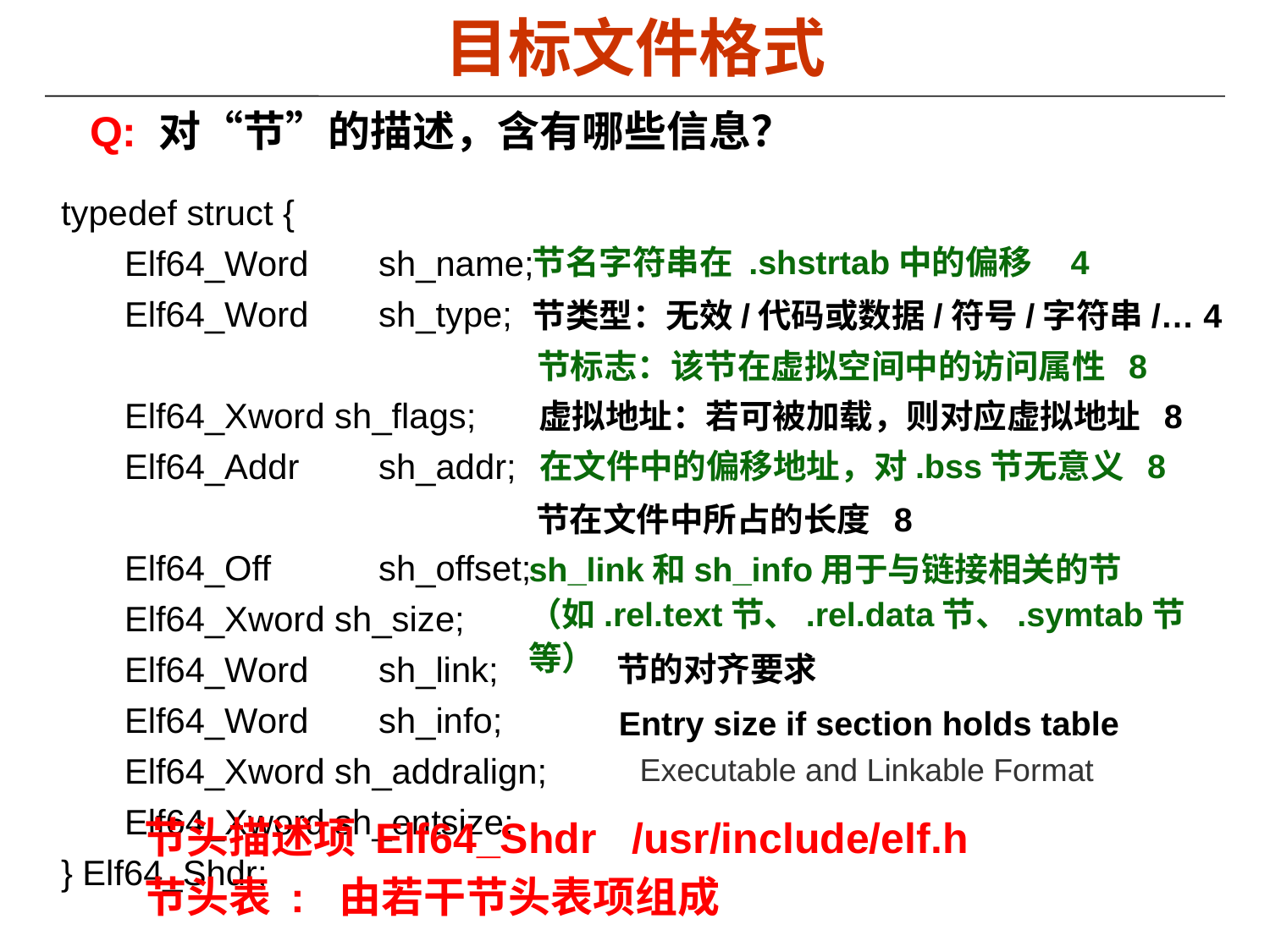

# 目标文件格式
Q: 对“节”的描述，含有哪些信息？
typedef struct {
Elf64_Word	sh_name;
Elf64_Word	sh_type;
Elf64_Xword sh_flags;
Elf64_Addr	sh_addr;
Elf64_Off	sh_offset;
Elf64_Xword sh_size;
Elf64_Word	sh_link;
Elf64_Word	sh_info;
Elf64_Xword sh_addralign;
Elf64_Xword sh_entsize;
} Elf64_Shdr;
节名字符串在 .shstrtab中的偏移    4
节类型：无效/代码或数据/符号/字符串/… 4
节标志：该节在虚拟空间中的访问属性  8
虚拟地址：若可被加载，则对应虚拟地址  8
在文件中的偏移地址，对.bss节无意义  8
节在文件中所占的长度  8
sh_link和sh_info用于与链接相关的节（如.rel.text节、.rel.data节、.symtab节等）
节的对齐要求
Entry size if section holds table
Executable and Linkable Format
节头描述项 Elf64_Shdr   /usr/include/elf.h
节头表 :  由若干节头表项组成